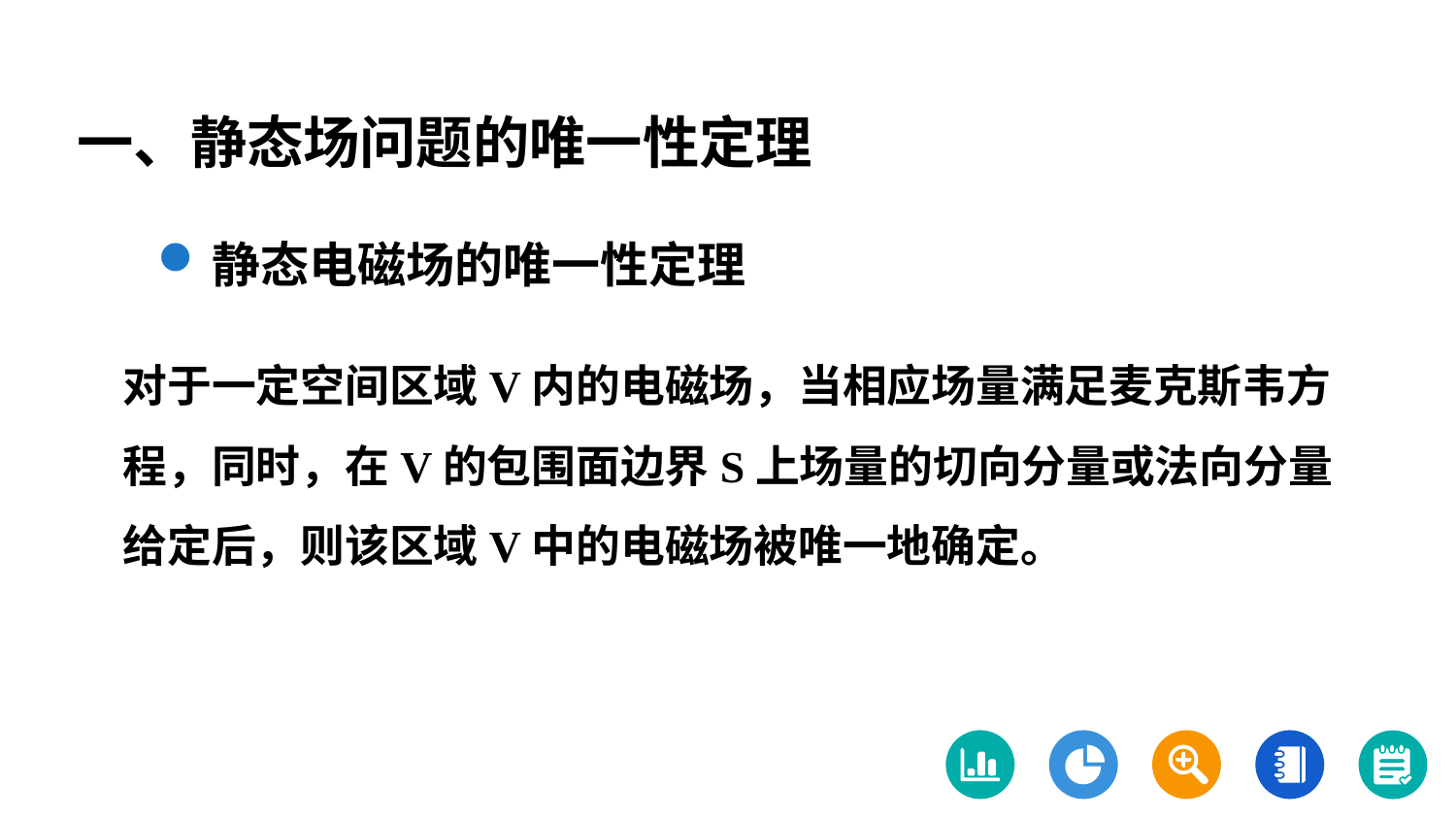

一、静态场问题的唯一性定理
静态电磁场的唯一性定理
对于一定空间区域V内的电磁场，当相应场量满足麦克斯韦方程，同时，在V的包围面边界S上场量的切向分量或法向分量给定后，则该区域V中的电磁场被唯一地确定。